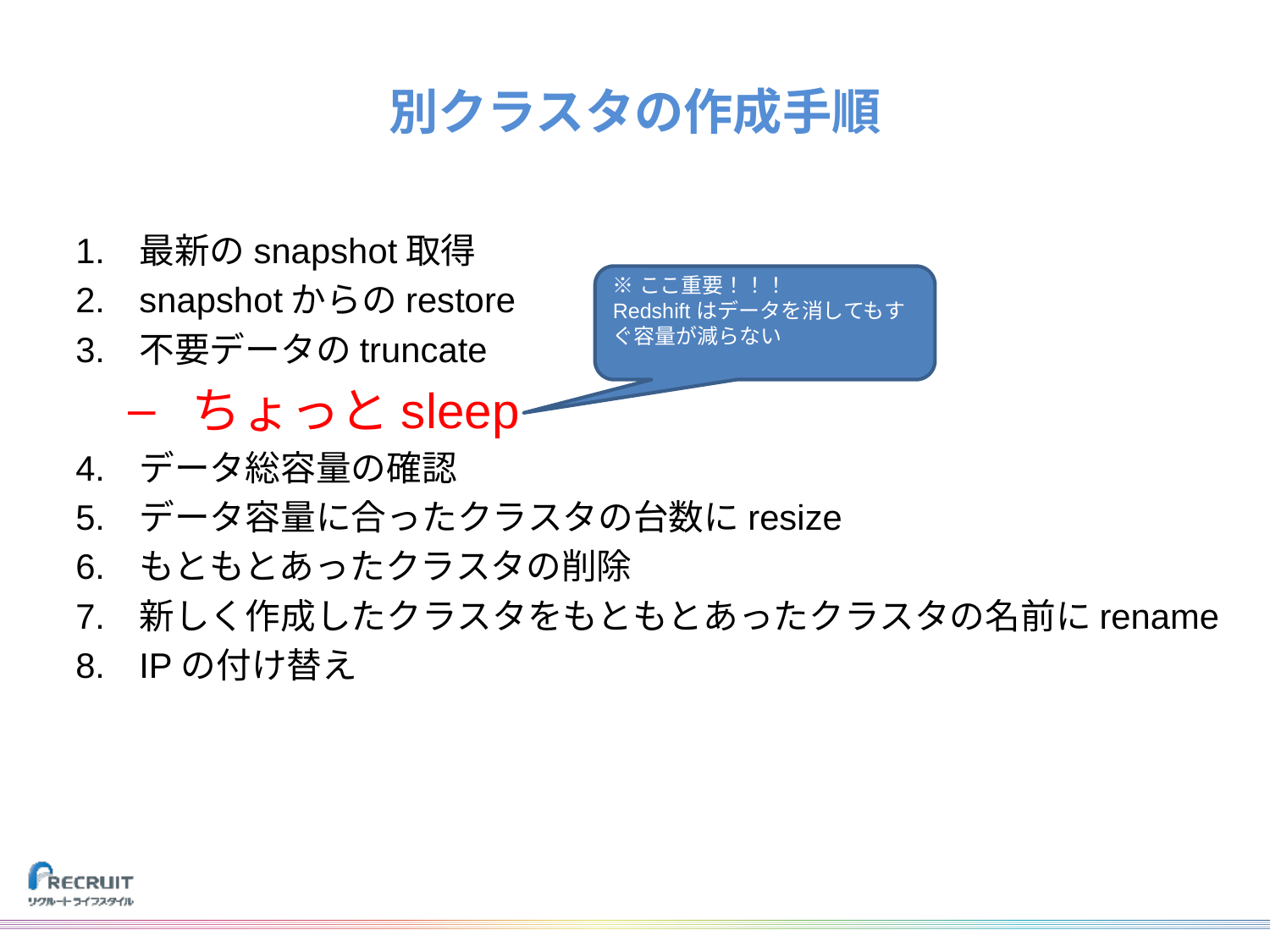

別クラスタの作成手順
最新のsnapshot取得
snapshotからのrestore
不要データのtruncate
ちょっとsleep
データ総容量の確認
データ容量に合ったクラスタの台数にresize
もともとあったクラスタの削除
新しく作成したクラスタをもともとあったクラスタの名前にrename
IPの付け替え

※ここ重要！！！
Redshiftはデータを消してもすぐ容量が減らない